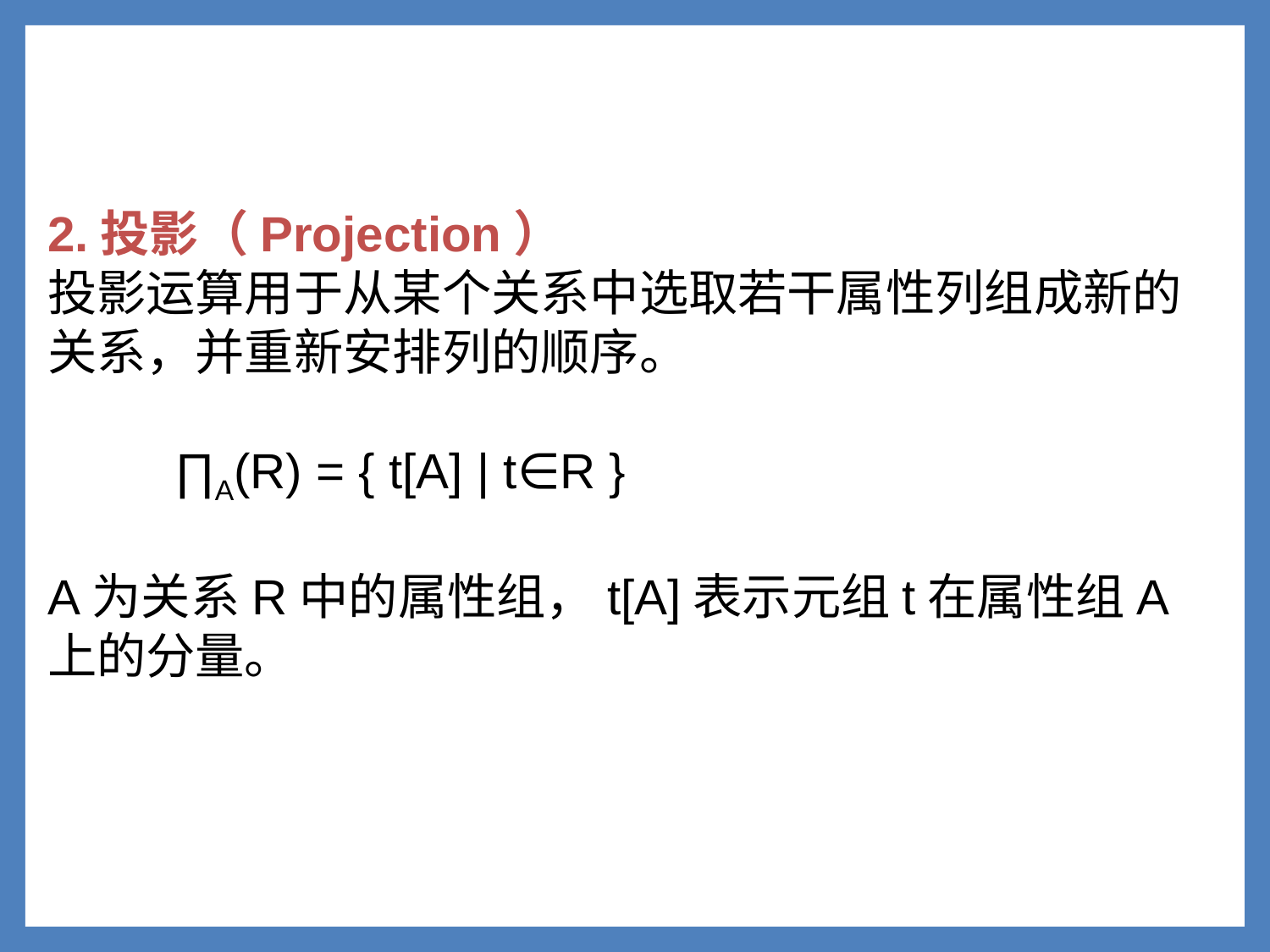

2.投影（Projection）
投影运算用于从某个关系中选取若干属性列组成新的关系，并重新安排列的顺序。

	∏A(R) = { t[A] | t∈R }

A为关系R中的属性组，t[A]表示元组t在属性组A上的分量。
1